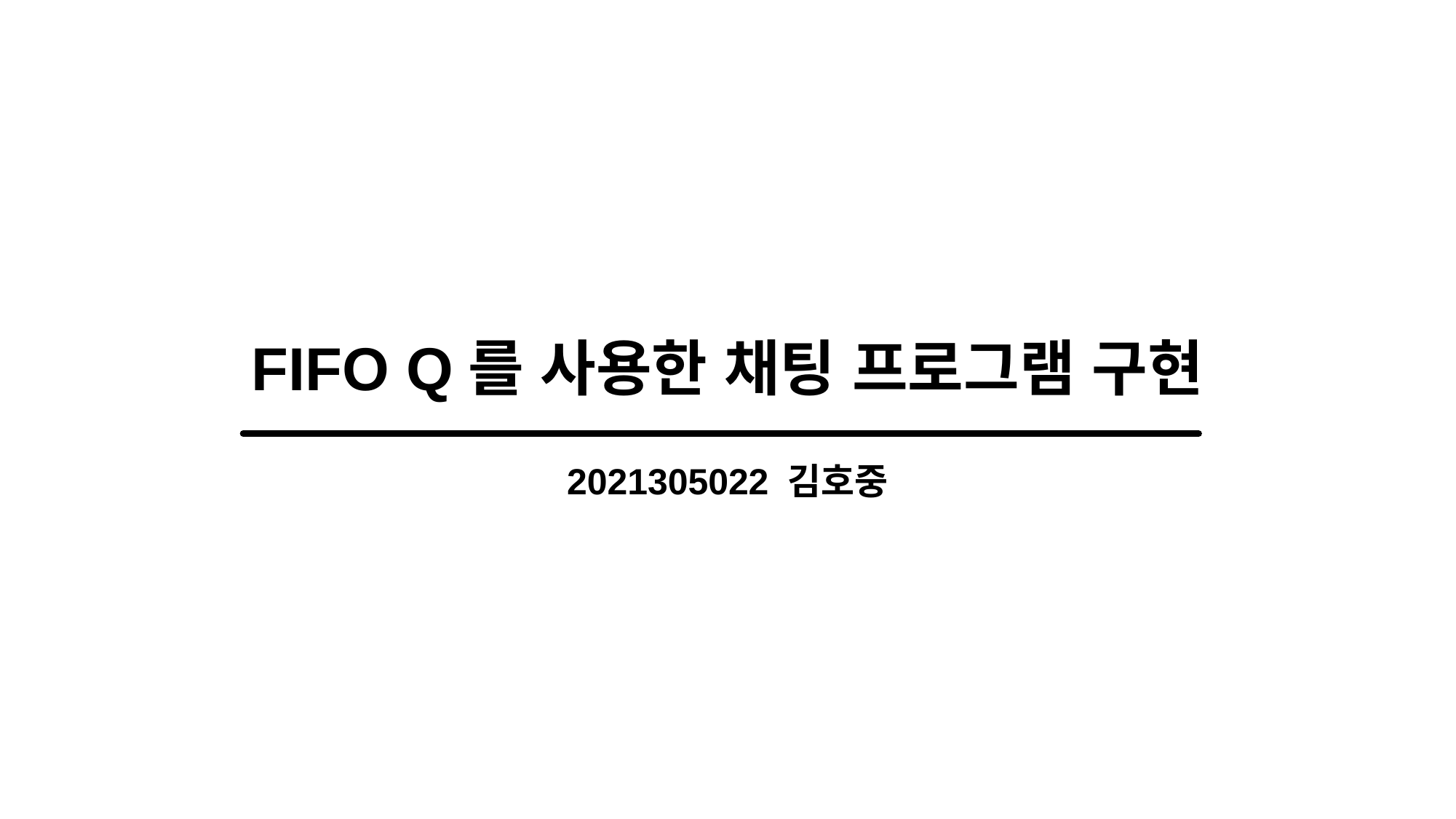

# FIFO Q를 사용한 채팅 프로그램 구현
2021305022 김호중